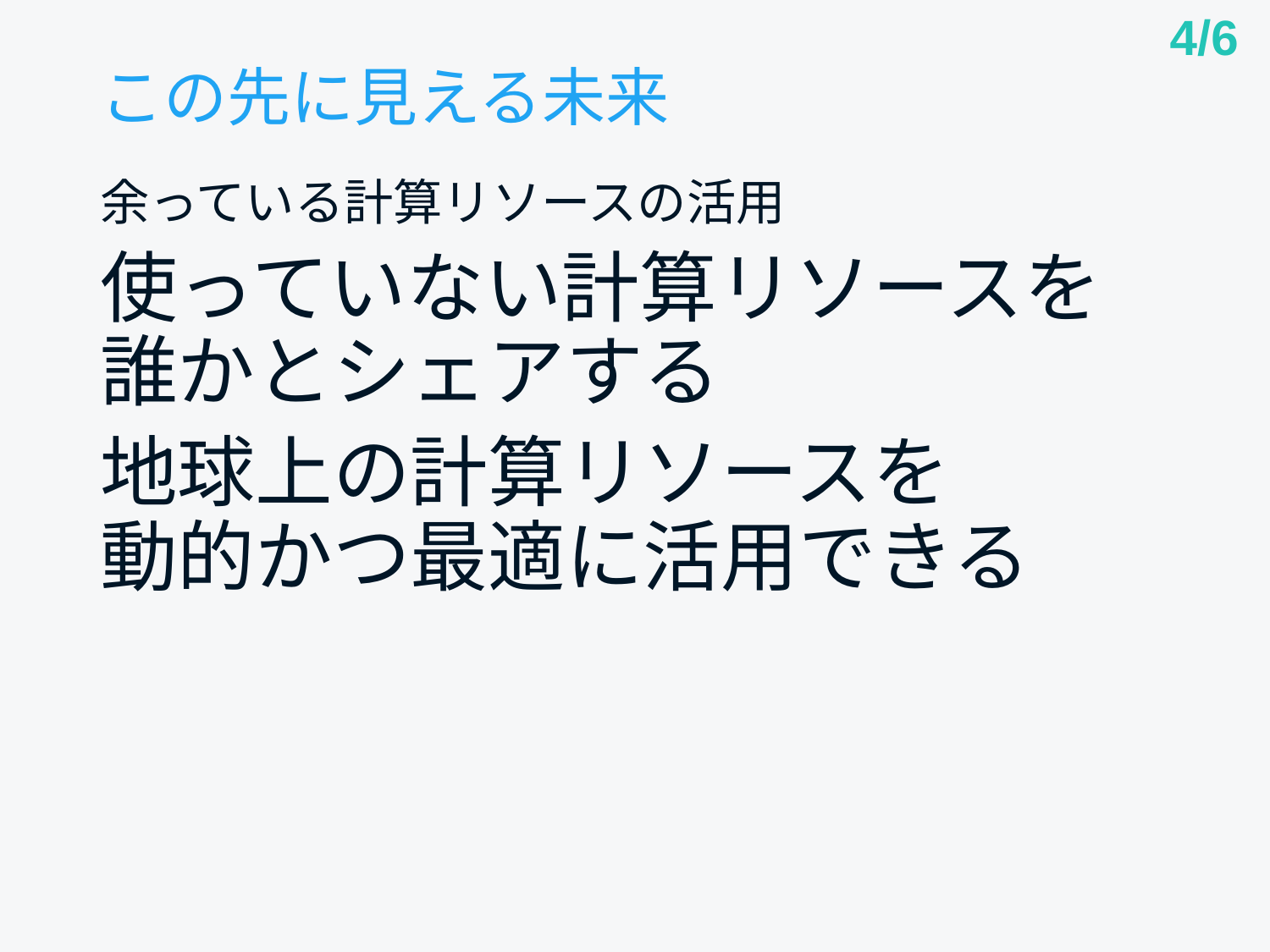

4/6
# この先に見える未来
余っている計算リソースの活用
使っていない計算リソースを
誰かとシェアする
地球上の計算リソースを
動的かつ最適に活用できる